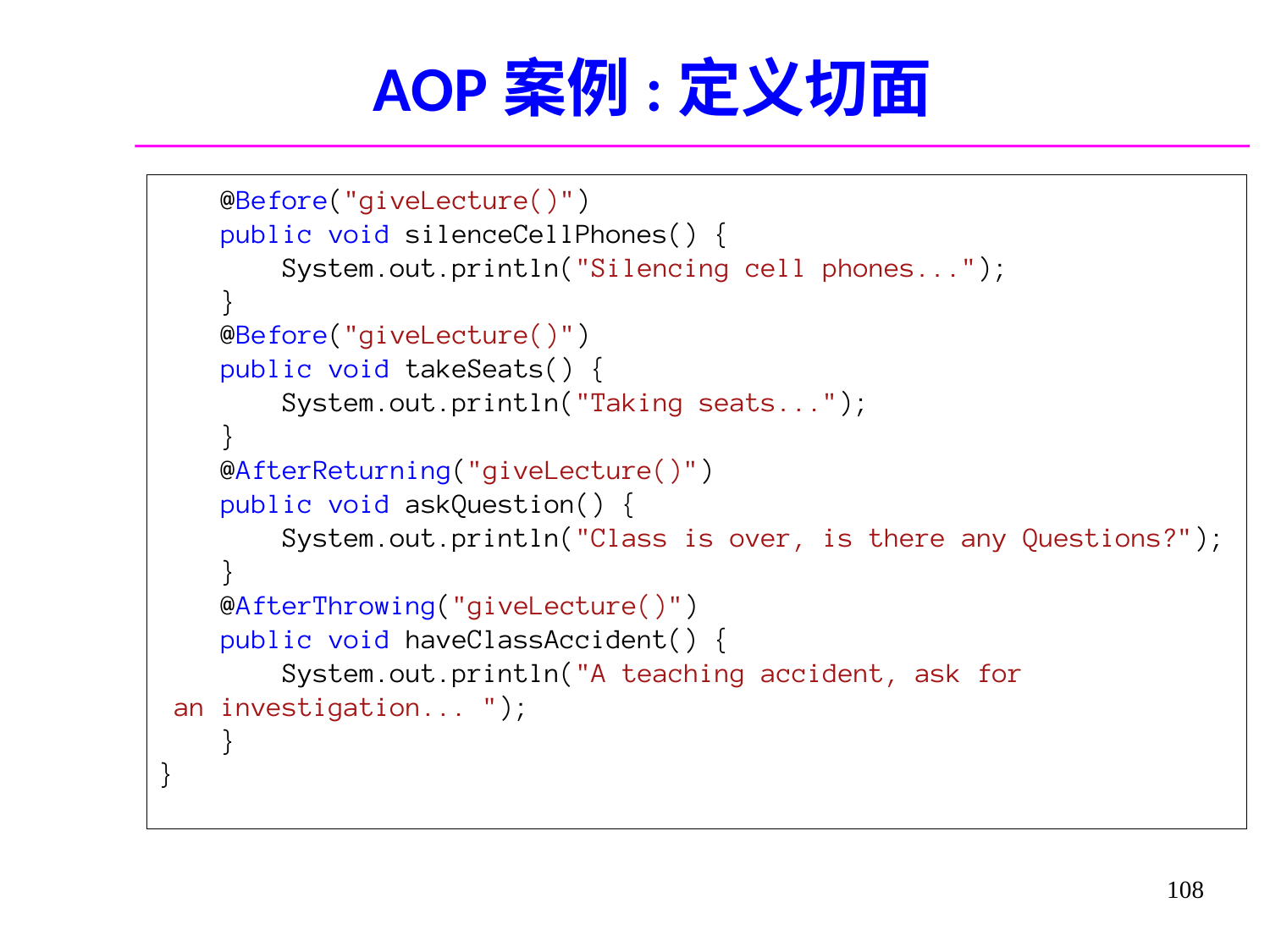

# AOP案例:定义切面

    @Before("giveLecture()")
    public void silenceCellPhones() {
        System.out.println("Silencing cell phones...");
    }
    @Before("giveLecture()")
    public void takeSeats() {
        System.out.println("Taking seats...");
    }
    @AfterReturning("giveLecture()")
    public void askQuestion() {
        System.out.println("Class is over, is there any Questions?");
    }
    @AfterThrowing("giveLecture()")
    public void haveClassAccident() {
        System.out.println("A teaching accident, ask for
 an investigation... ");
    }
}

108